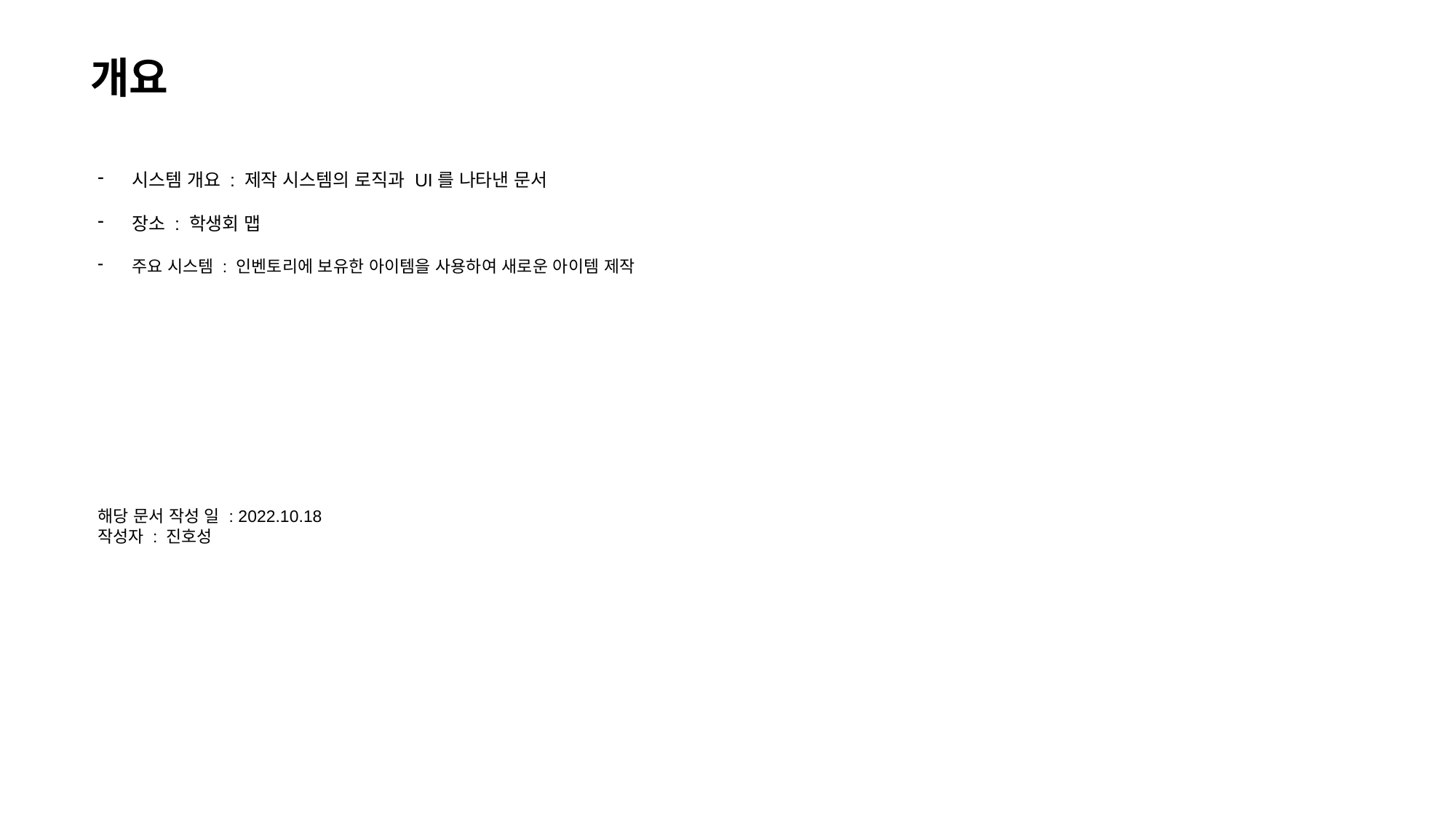

개요
시스템 개요 : 제작 시스템의 로직과 UI를 나타낸 문서

장소 : 학생회 맵

주요 시스템 : 인벤토리에 보유한 아이템을 사용하여 새로운 아이템 제작
해당 문서 작성 일 : 2022.10.18
작성자 : 진호성